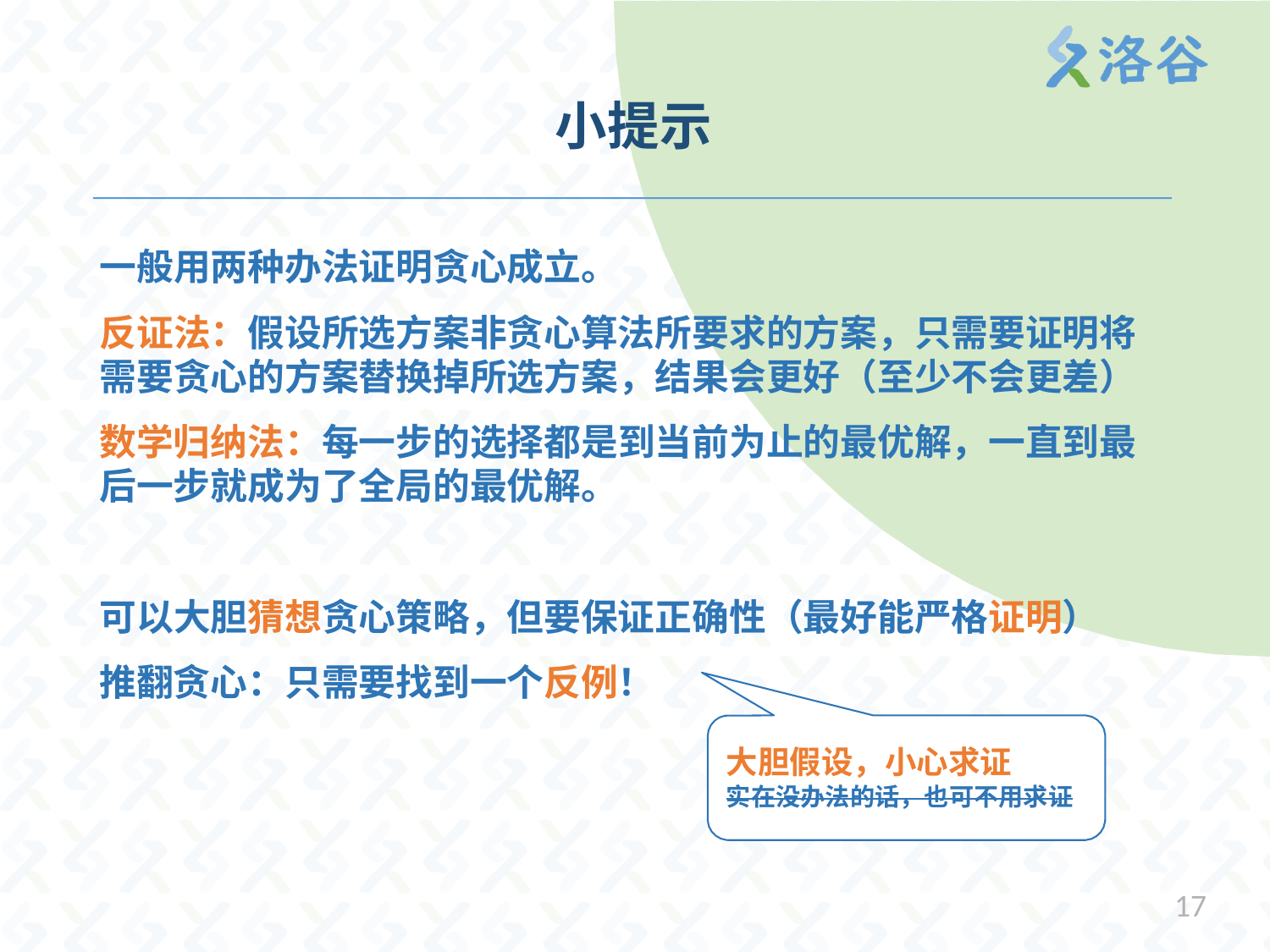

小提示

一般用两种办法证明贪心成立。
反证法：假设所选方案非贪心算法所要求的方案，只需要证明将 需要贪心的方案替换掉所选方案，结果会更好（至少不会更差）

数学归纳法：每一步的选择都是到当前为止的最优解，一直到最 后一步就成为了全局的最优解。

可以大胆猜想贪心策略，但要保证正确性（最好能严格证明）

推翻贪心：只需要找到一个反例！

大胆假设，小心求证
实在没办法的话，也可不用求证

17